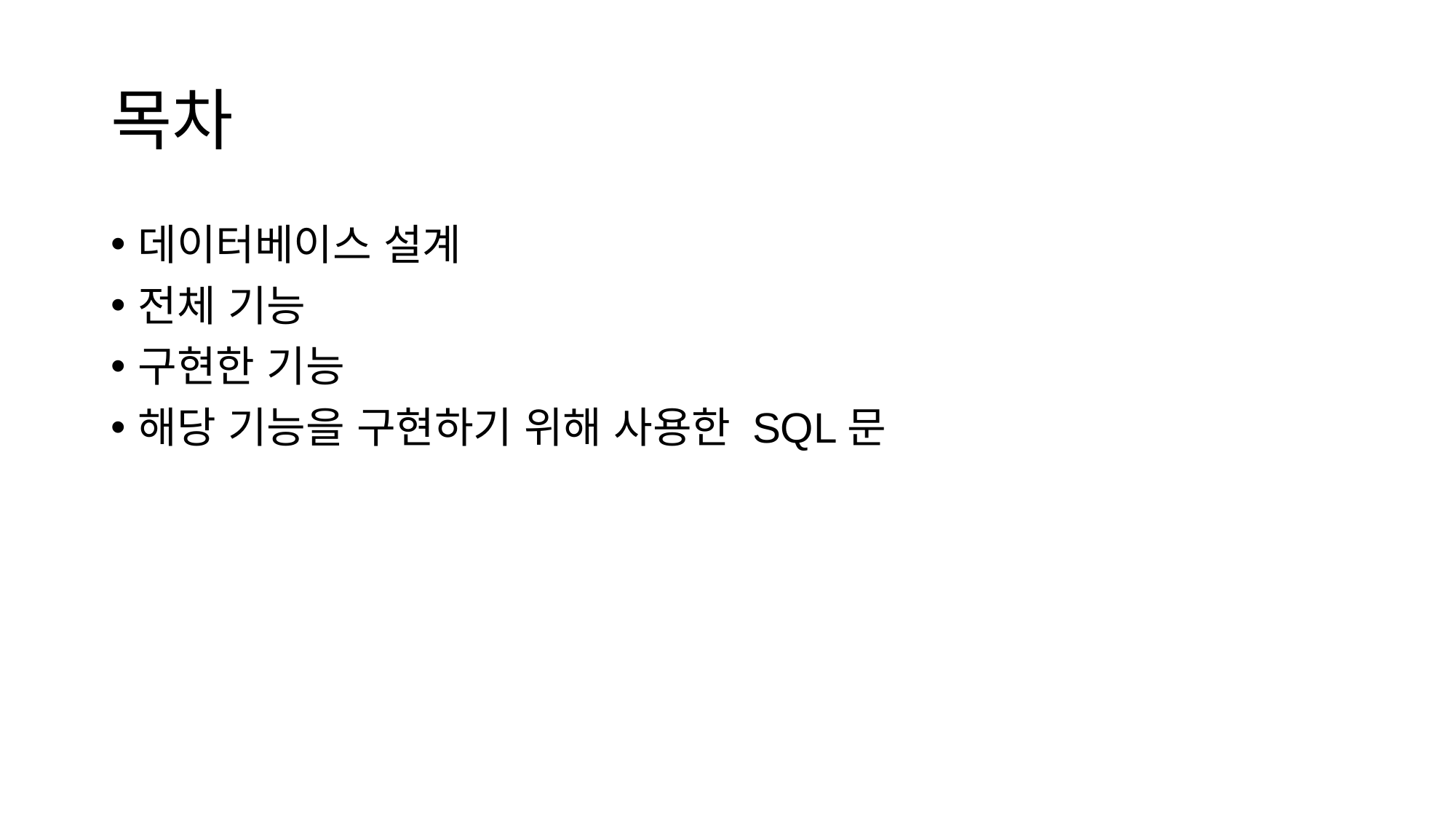

# 목차
데이터베이스 설계
전체 기능
구현한 기능
해당 기능을 구현하기 위해 사용한 SQL문